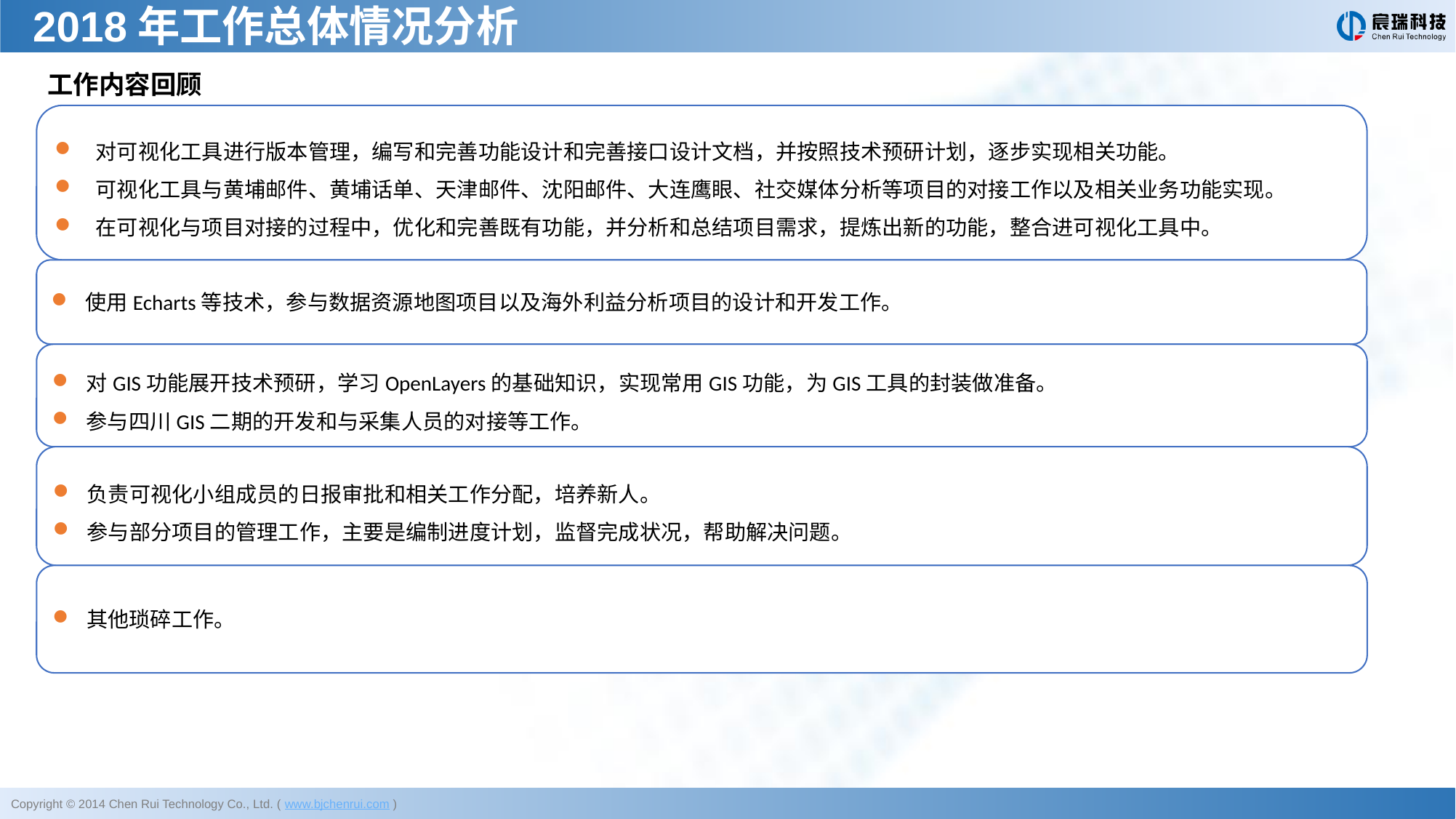

# 2018年工作总体情况分析
工作内容回顾
对可视化工具进行版本管理，编写和完善功能设计和完善接口设计文档，并按照技术预研计划，逐步实现相关功能。
可视化工具与黄埔邮件、黄埔话单、天津邮件、沈阳邮件、大连鹰眼、社交媒体分析等项目的对接工作以及相关业务功能实现。
在可视化与项目对接的过程中，优化和完善既有功能，并分析和总结项目需求，提炼出新的功能，整合进可视化工具中。
使用Echarts等技术，参与数据资源地图项目以及海外利益分析项目的设计和开发工作。
对GIS功能展开技术预研，学习OpenLayers的基础知识，实现常用GIS功能，为GIS工具的封装做准备。
参与四川GIS二期的开发和与采集人员的对接等工作。
负责可视化小组成员的日报审批和相关工作分配，培养新人。
参与部分项目的管理工作，主要是编制进度计划，监督完成状况，帮助解决问题。
其他琐碎工作。
5